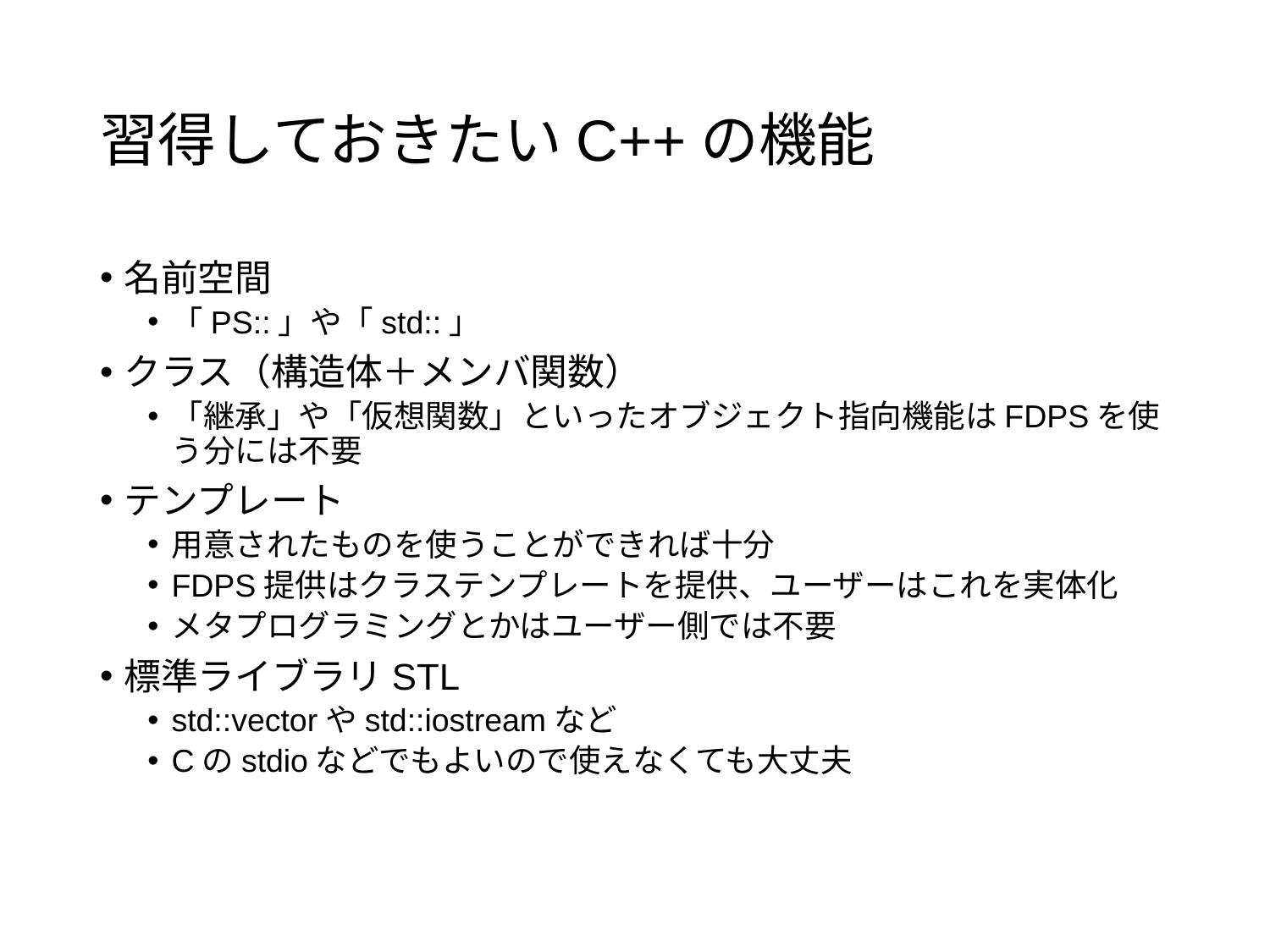

# 習得しておきたいC++の機能
名前空間
「PS::」や「std::」
クラス（構造体＋メンバ関数）
「継承」や「仮想関数」といったオブジェクト指向機能はFDPSを使う分には不要
テンプレート
用意されたものを使うことができれば十分
FDPS提供はクラステンプレートを提供、ユーザーはこれを実体化
メタプログラミングとかはユーザー側では不要
標準ライブラリSTL
std::vectorやstd::iostreamなど
Cのstdioなどでもよいので使えなくても大丈夫